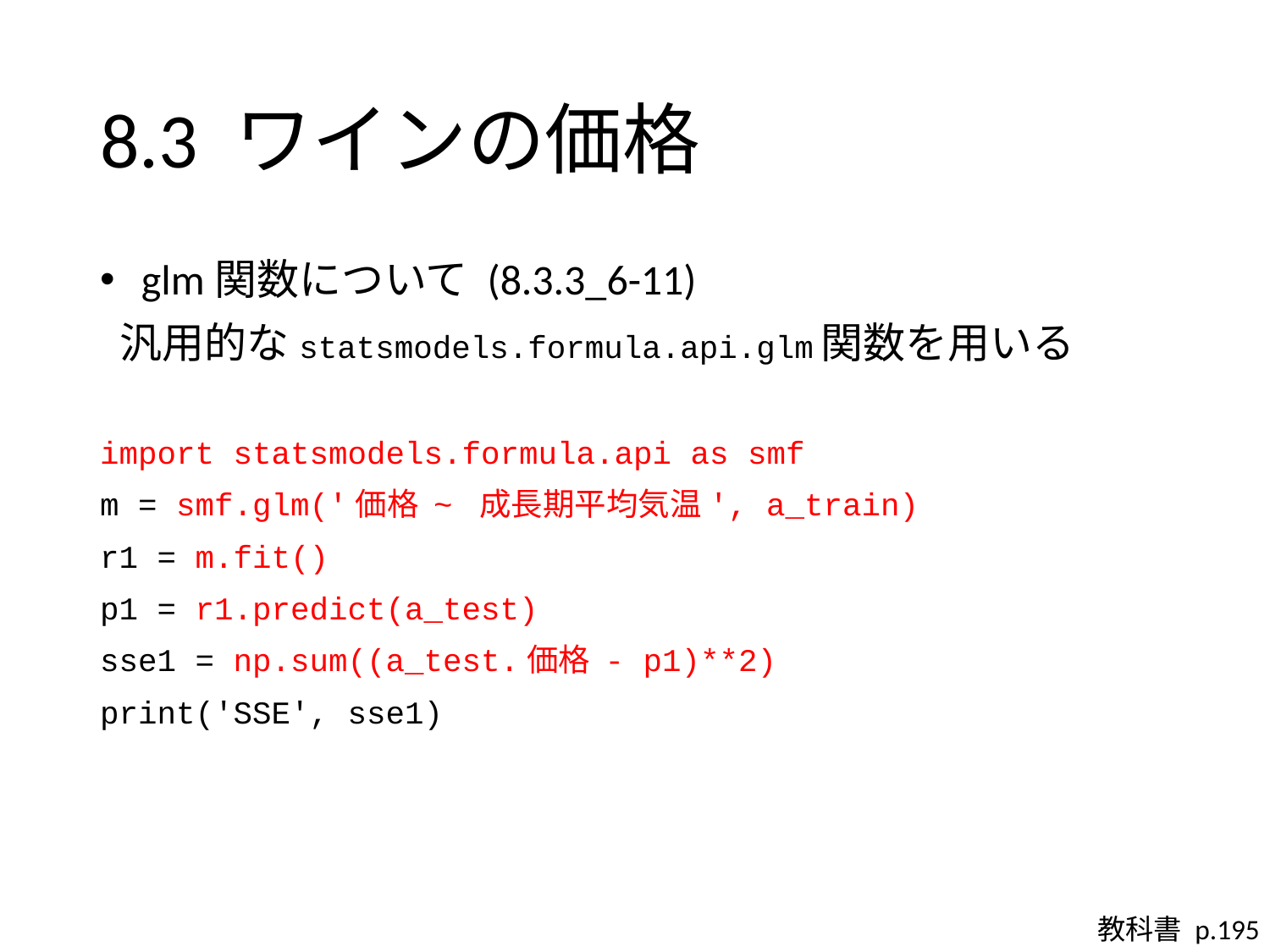

# 8.3 ワインの価格
 glm関数について (8.3.3_6-11)
 汎用的なstatsmodels.formula.api.glm関数を用いる

import statsmodels.formula.api as smf
m = smf.glm('価格 ~ 成長期平均気温', a_train)
r1 = m.fit()
p1 = r1.predict(a_test)
sse1 = np.sum((a_test.価格 - p1)**2)
print('SSE', sse1)

教科書 p.195